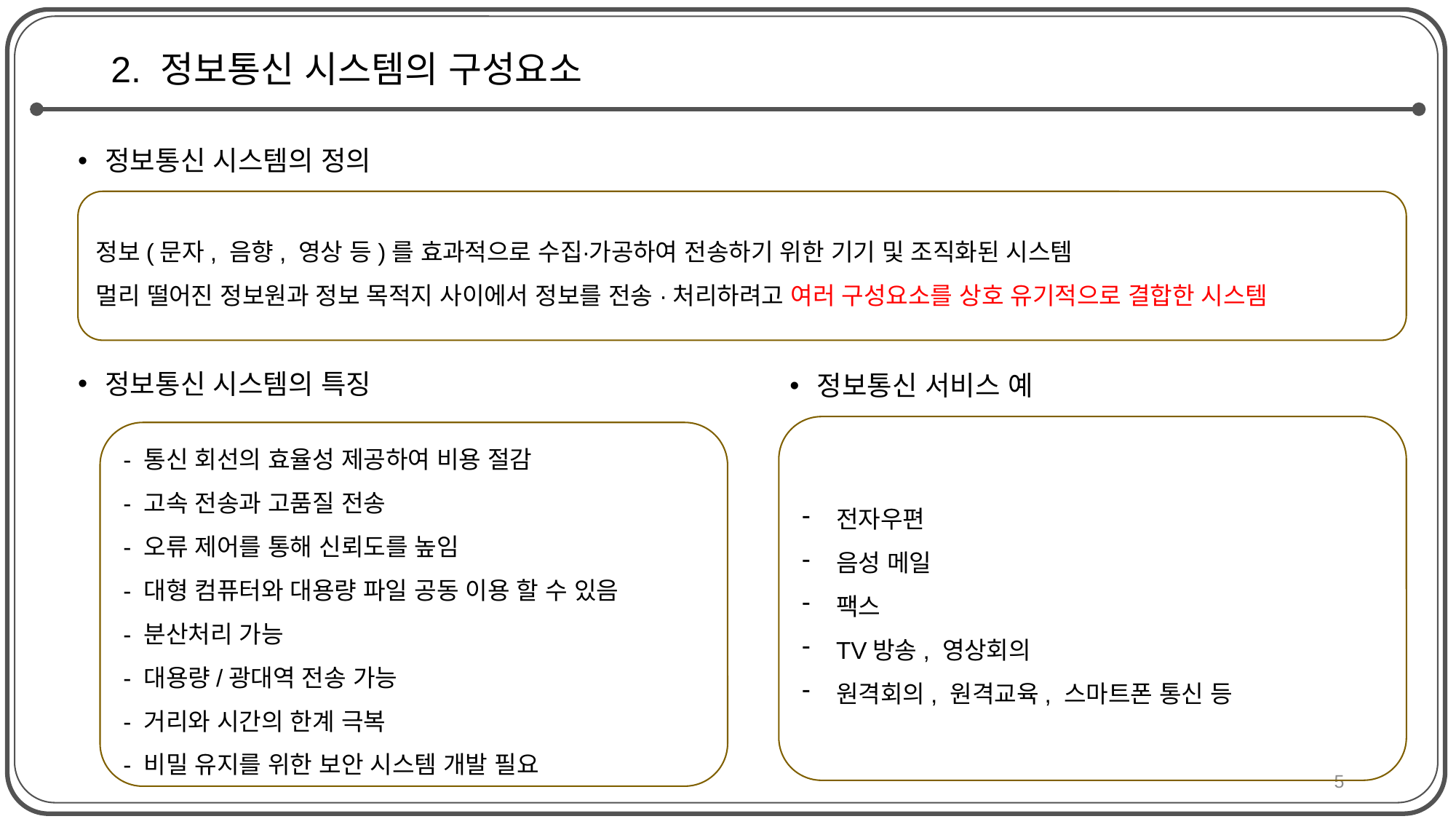

# 2. 정보통신 시스템의 구성요소
정보통신 시스템의 정의

정보통신 시스템의 특징

정보(문자, 음향, 영상 등)를 효과적으로 수집∙가공하여 전송하기 위한 기기 및 조직화된 시스템
멀리 떨어진 정보원과 정보 목적지 사이에서 정보를 전송·처리하려고 여러 구성요소를 상호 유기적으로 결합한 시스템

정보통신 서비스 예

전자우편
음성 메일
팩스
TV방송, 영상회의
원격회의, 원격교육, 스마트폰 통신 등
- 통신 회선의 효율성 제공하여 비용 절감
- 고속 전송과 고품질 전송
- 오류 제어를 통해 신뢰도를 높임
- 대형 컴퓨터와 대용량 파일 공동 이용 할 수 있음
- 분산처리 가능
- 대용량/광대역 전송 가능
- 거리와 시간의 한계 극복
- 비밀 유지를 위한 보안 시스템 개발 필요
5